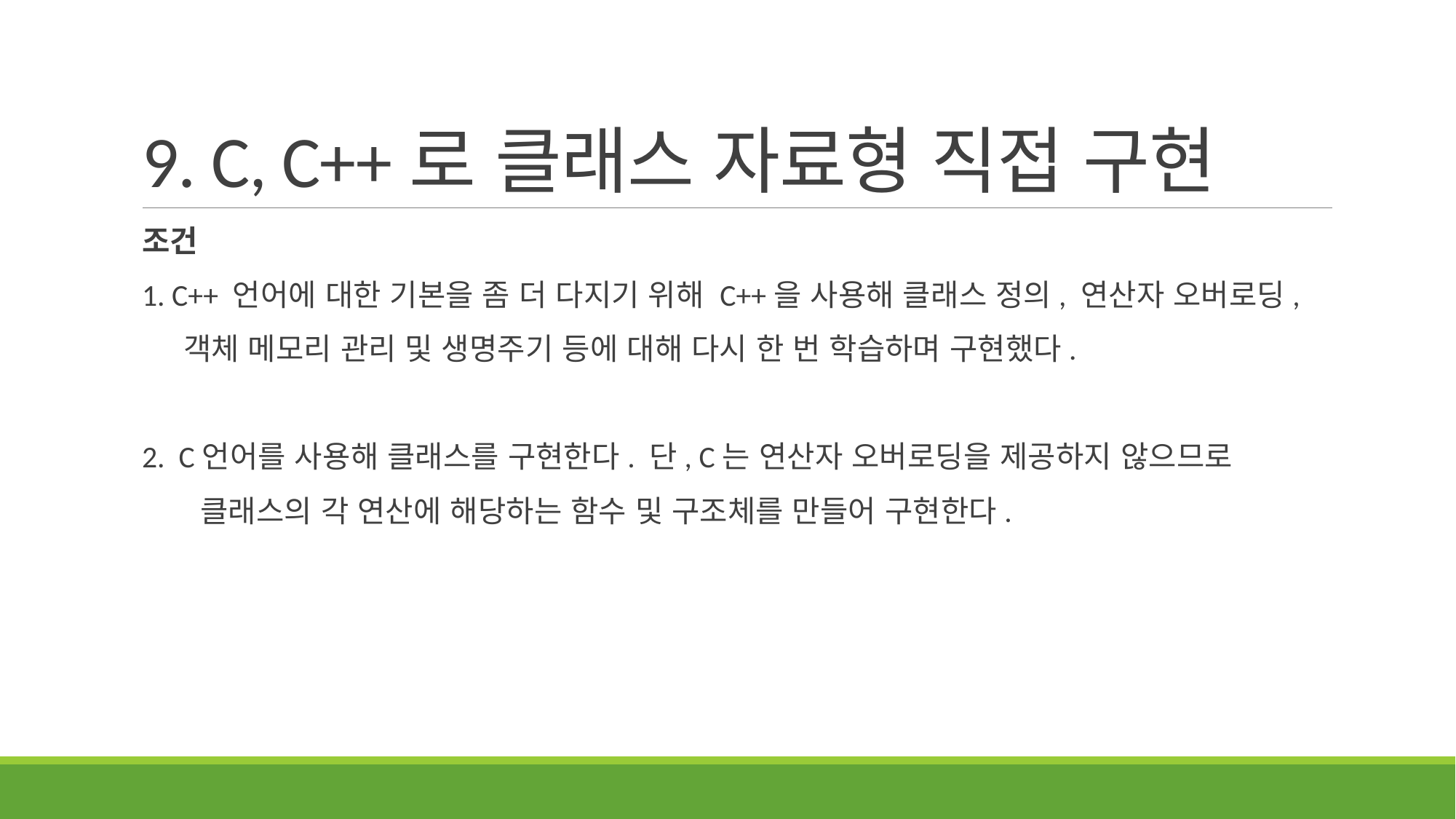

# 9. C, C++로 클래스 자료형 직접 구현
조건
1. C++ 언어에 대한 기본을 좀 더 다지기 위해 C++을 사용해 클래스 정의, 연산자 오버로딩,
    객체 메모리 관리 및 생명주기 등에 대해 다시 한 번 학습하며 구현했다.

2.  C언어를 사용해 클래스를 구현한다. 단, C는 연산자 오버로딩을 제공하지 않으므로
      클래스의 각 연산에 해당하는 함수 및 구조체를 만들어 구현한다.